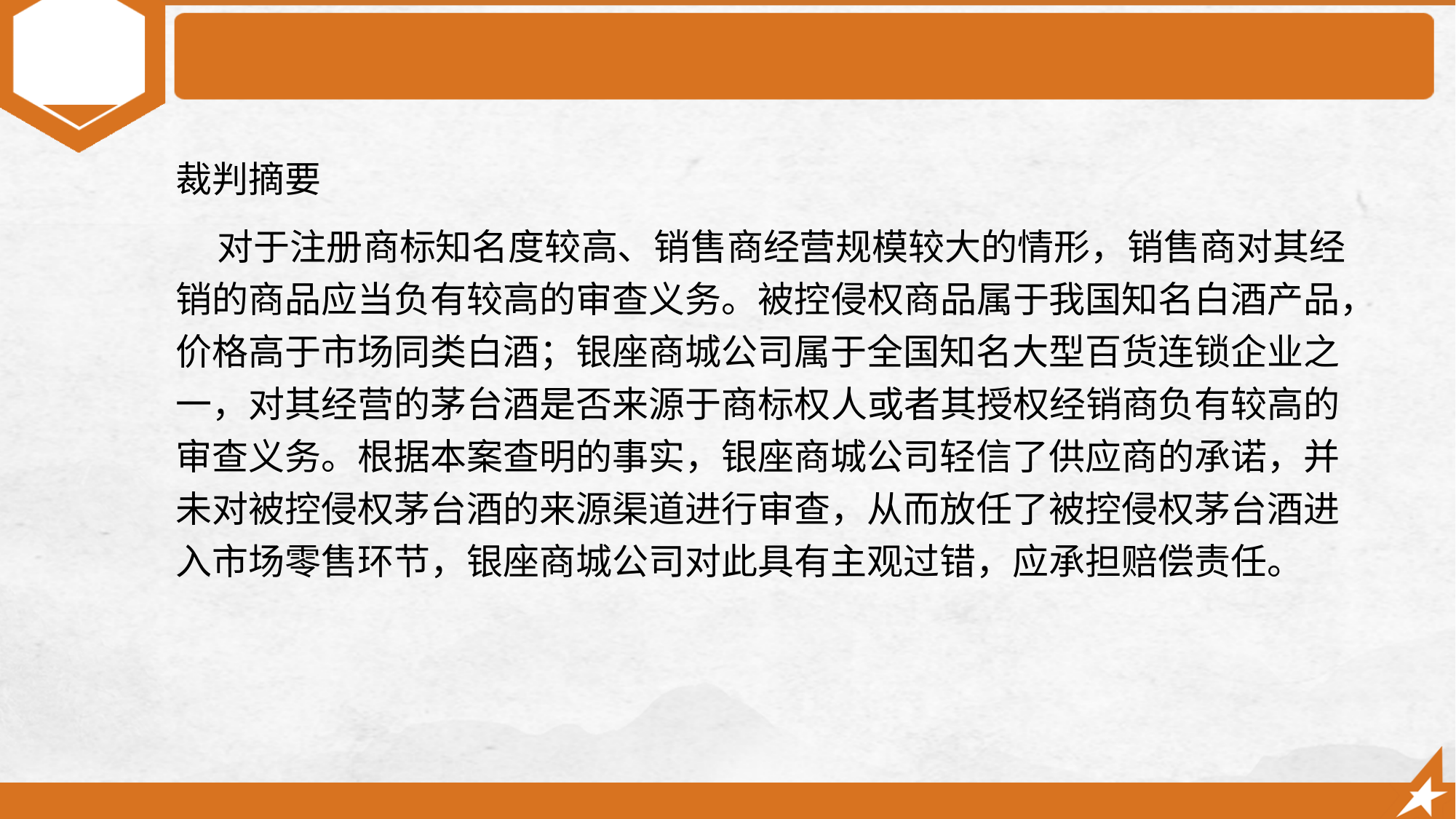

裁判摘要
    对于注册商标知名度较高、销售商经营规模较大的情形，销售商对其经销的商品应当负有较高的审查义务。被控侵权商品属于我国知名白酒产品，价格高于市场同类白酒；银座商城公司属于全国知名大型百货连锁企业之一，对其经营的茅台酒是否来源于商标权人或者其授权经销商负有较高的审查义务。根据本案查明的事实，银座商城公司轻信了供应商的承诺，并未对被控侵权茅台酒的来源渠道进行审查，从而放任了被控侵权茅台酒进入市场零售环节，银座商城公司对此具有主观过错，应承担赔偿责任。